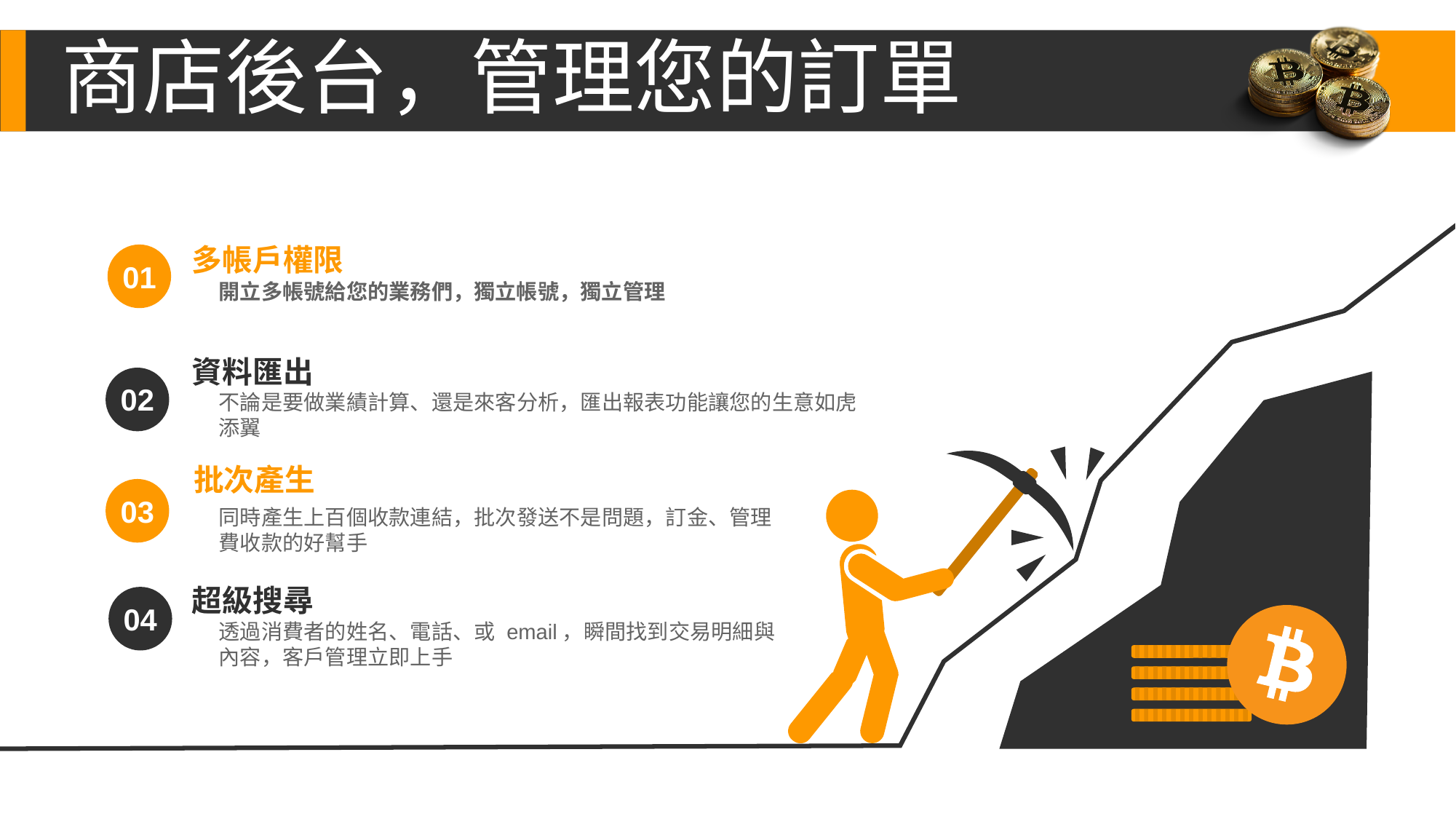

商店後台，管理您的訂單

多帳戶權限
開立多帳號給您的業務們，獨立帳號，獨立管理

01
資料匯出
不論是要做業績計算、還是來客分析，匯出報表功能讓您的生意如虎添翼

02

批次產生
同時產生上百個收款連結，批次發送不是問題，訂金、管理費收款的好幫手

03

超級搜尋
透過消費者的姓名、電話、或 email，瞬間找到交易明細與內容，客戶管理立即上手

04